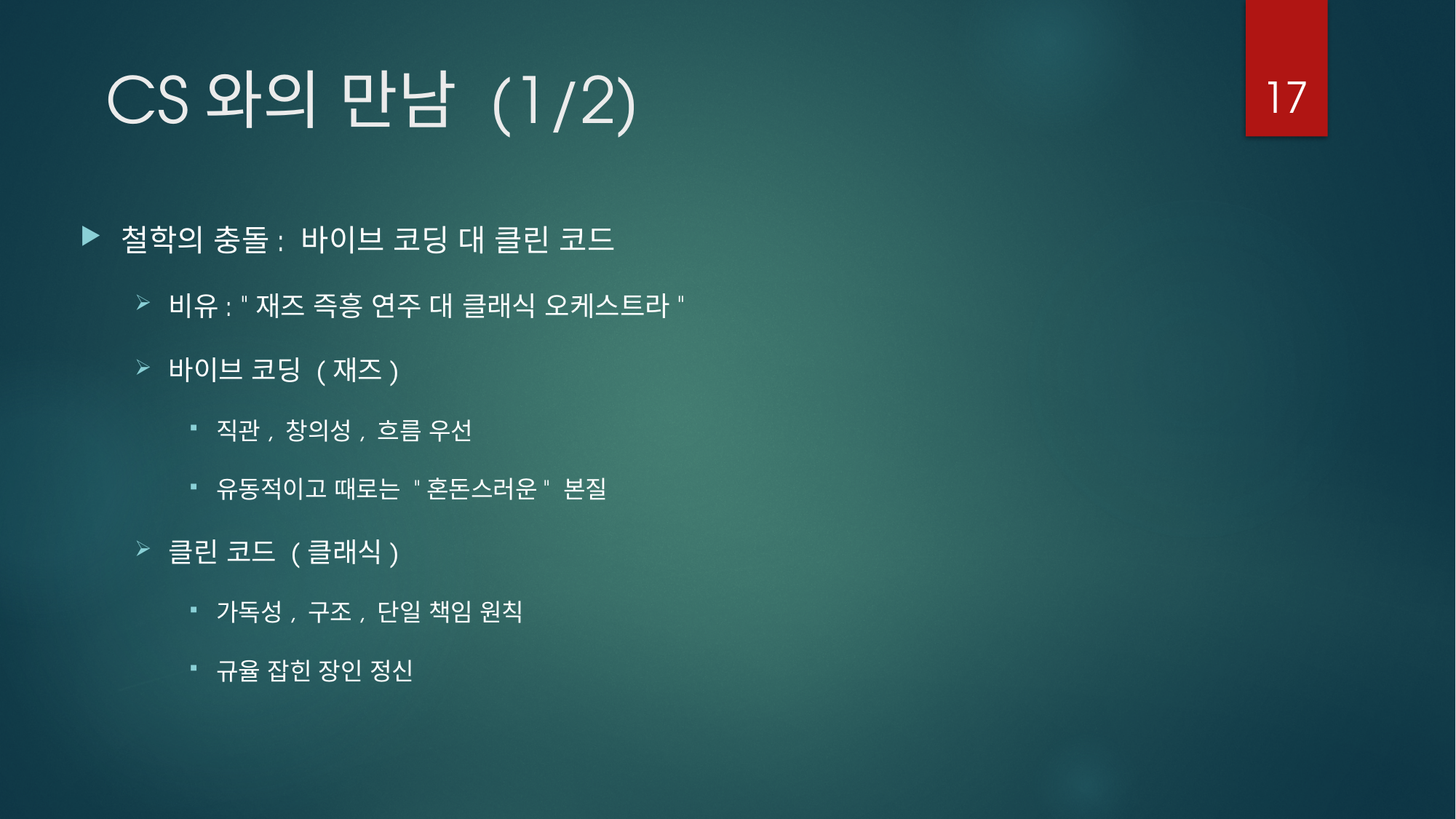

17
# CS와의 만남 (1/2)
철학의 충돌: 바이브 코딩 대 클린 코드
비유: "재즈 즉흥 연주 대 클래식 오케스트라"
바이브 코딩 (재즈)
직관, 창의성, 흐름 우선
유동적이고 때로는 "혼돈스러운" 본질
클린 코드 (클래식)
가독성, 구조, 단일 책임 원칙
규율 잡힌 장인 정신